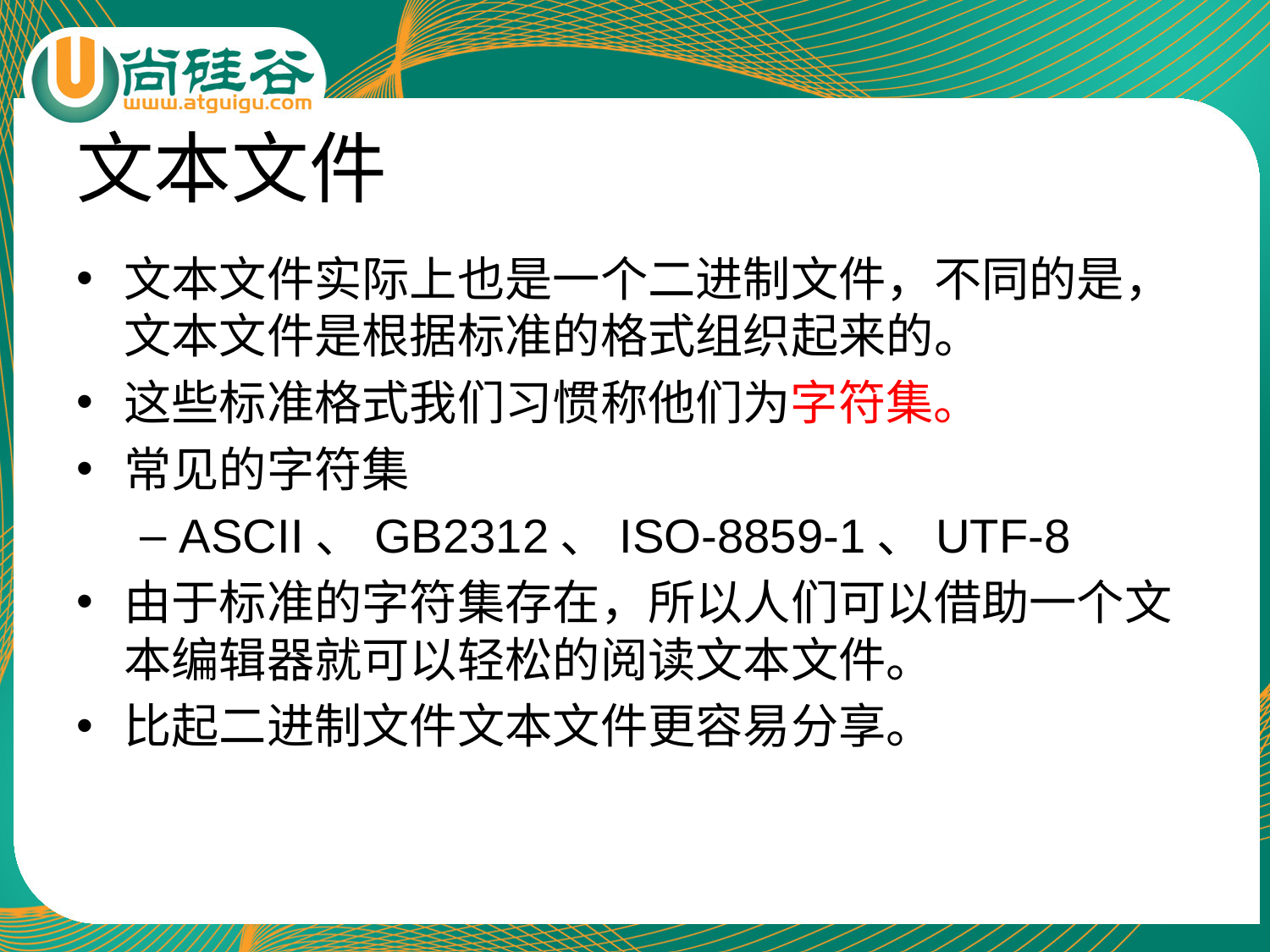

# 文本文件
文本文件实际上也是一个二进制文件，不同的是，文本文件是根据标准的格式组织起来的。
这些标准格式我们习惯称他们为字符集。
常见的字符集
ASCII、GB2312、ISO-8859-1、UTF-8
由于标准的字符集存在，所以人们可以借助一个文本编辑器就可以轻松的阅读文本文件。
比起二进制文件文本文件更容易分享。